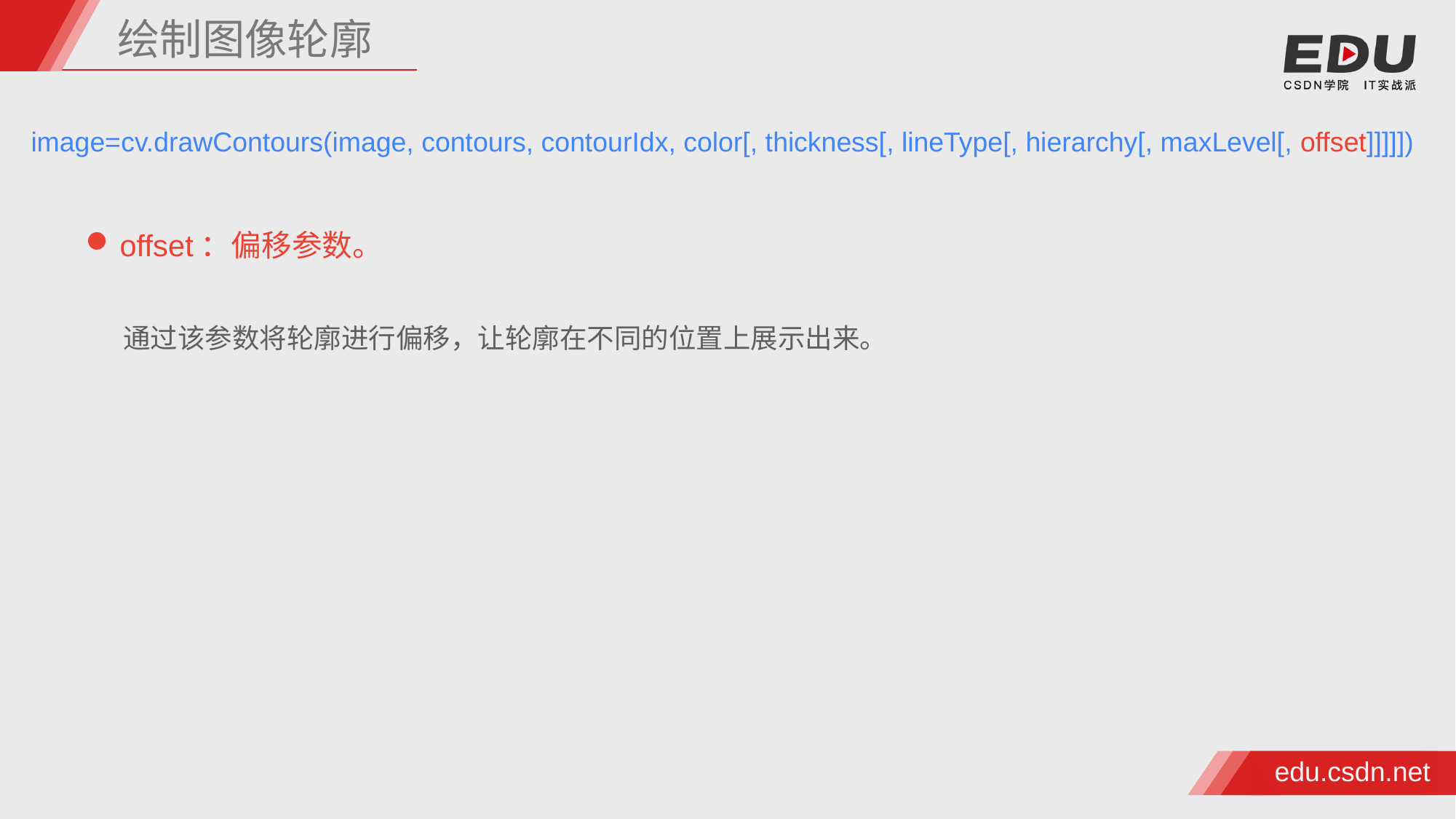

绘制图像轮廓

image=cv.drawContours(image, contours, contourIdx, color[, thickness[, lineType[, hierarchy[, maxLevel[, offset]]]]])
offset：偏移参数。
通过该参数将轮廓进行偏移，让轮廓在不同的位置上展示出来。